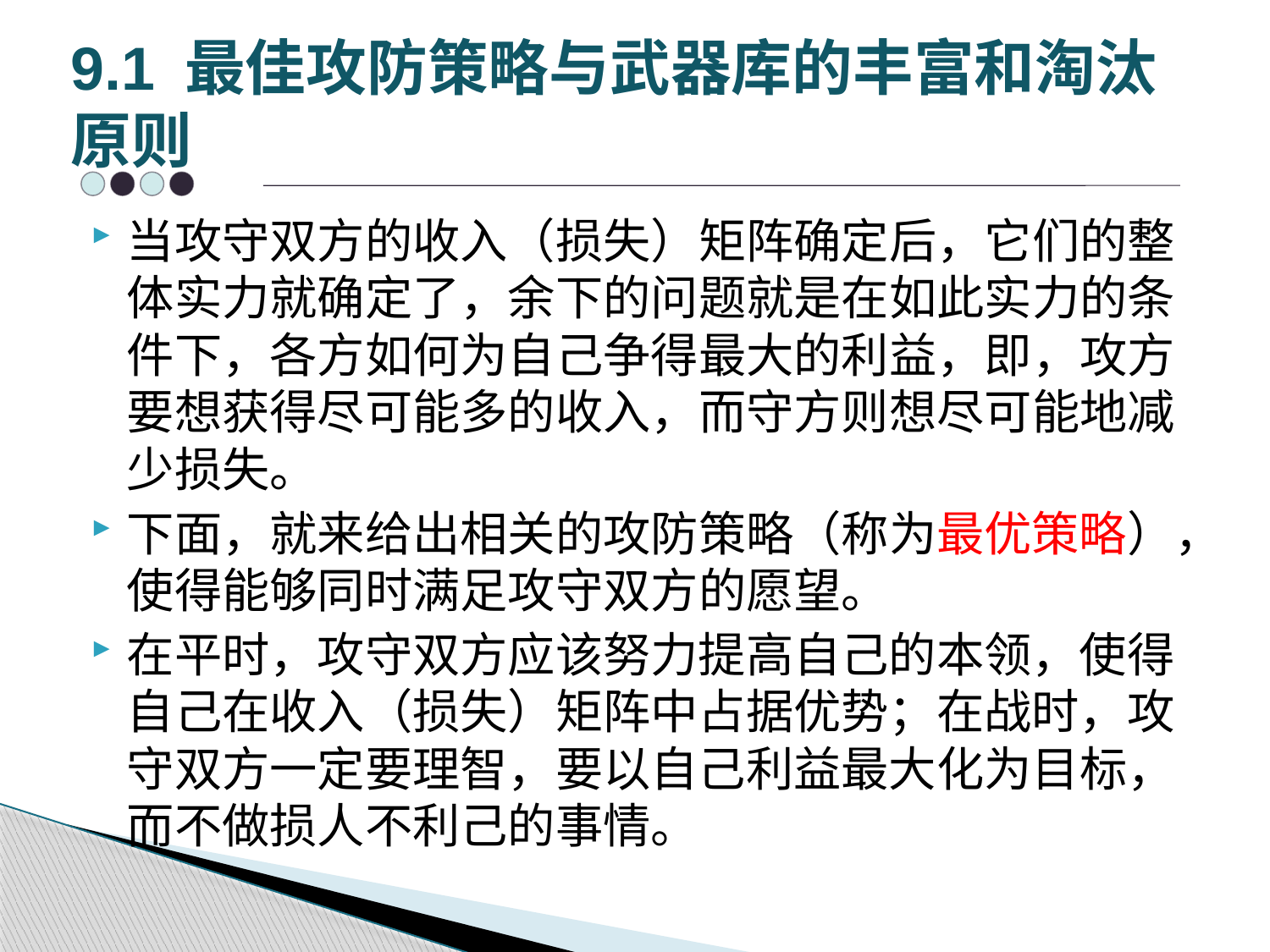

# 9.1 最佳攻防策略与武器库的丰富和淘汰原则

当攻守双方的收入（损失）矩阵确定后，它们的整体实力就确定了，余下的问题就是在如此实力的条件下，各方如何为自己争得最大的利益，即，攻方要想获得尽可能多的收入，而守方则想尽可能地减少损失。
下面，就来给出相关的攻防策略（称为最优策略），使得能够同时满足攻守双方的愿望。
在平时，攻守双方应该努力提高自己的本领，使得自己在收入（损失）矩阵中占据优势；在战时，攻守双方一定要理智，要以自己利益最大化为目标，而不做损人不利己的事情。